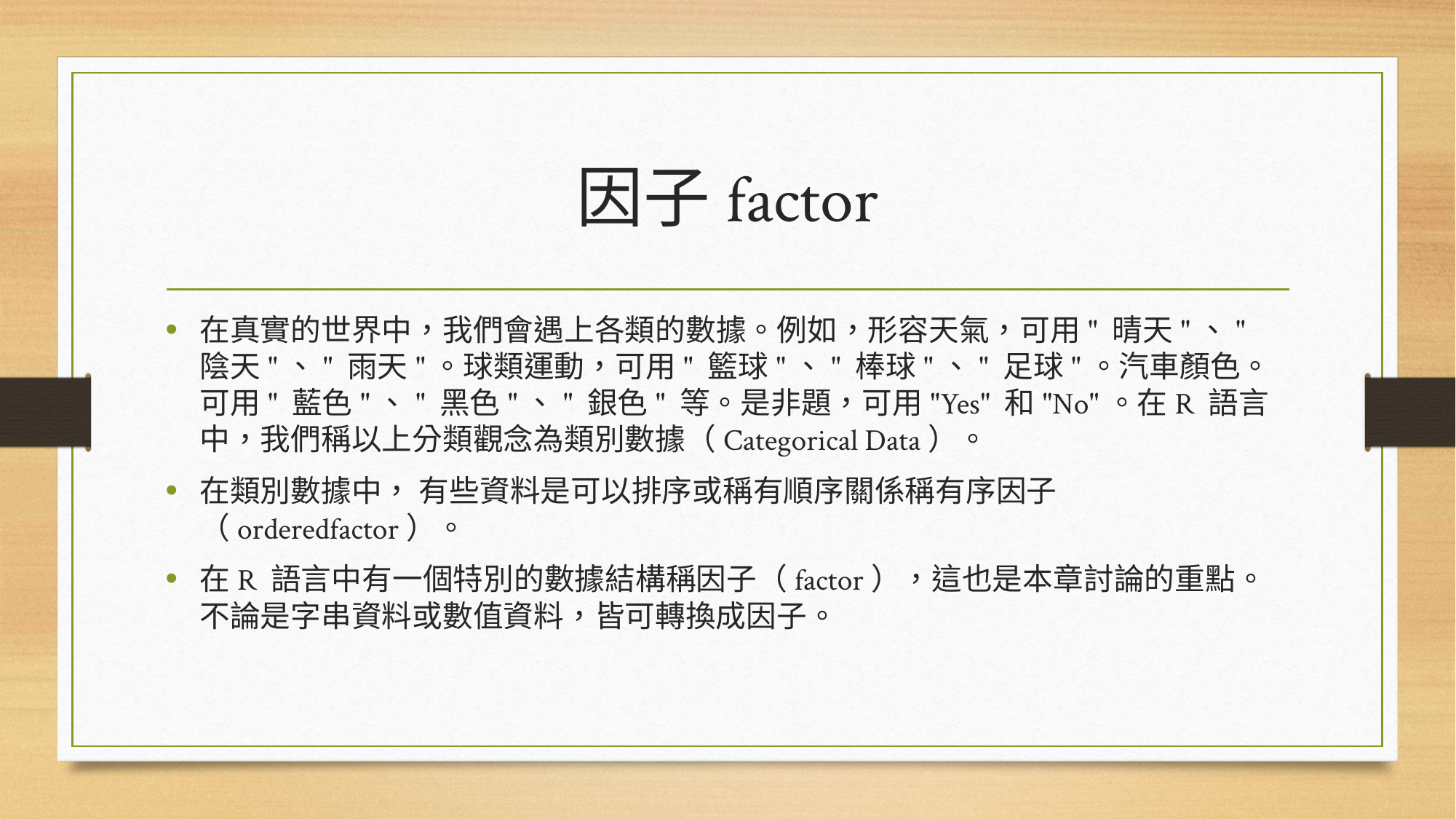

# 因子factor
在真實的世界中，我們會遇上各類的數據。例如，形容天氣，可用" 晴天"、" 陰天"、" 雨天"。球類運動，可用" 籃球"、" 棒球"、" 足球"。汽車顏色。可用" 藍色"、" 黑色"、" 銀色" 等。是非題，可用"Yes" 和"No"。在R 語言中，我們稱以上分類觀念為類別數據（Categorical Data）。
在類別數據中， 有些資料是可以排序或稱有順序關係稱有序因子（orderedfactor）。
在R 語言中有一個特別的數據結構稱因子（factor），這也是本章討論的重點。不論是字串資料或數值資料，皆可轉換成因子。